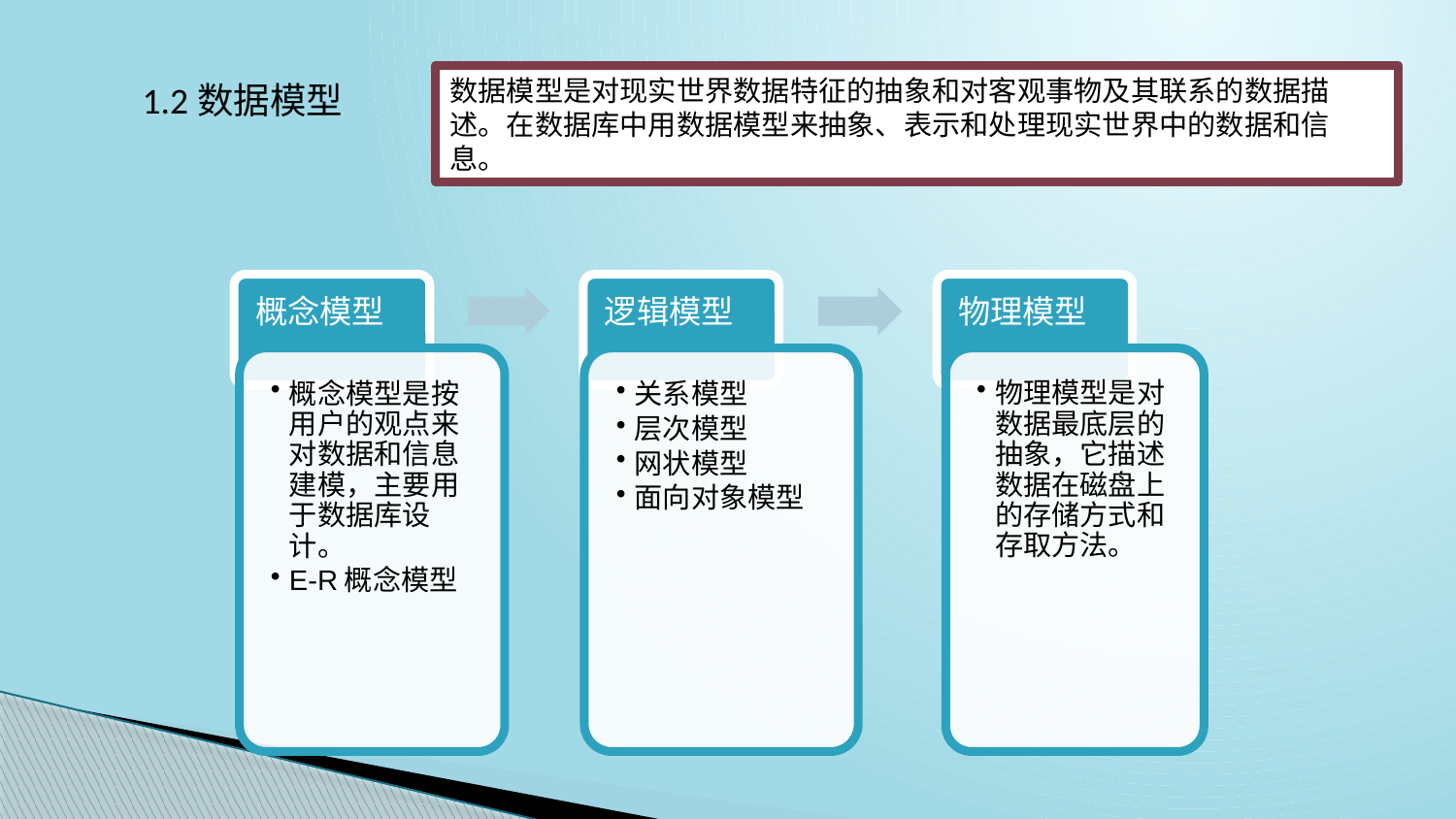

数据模型是对现实世界数据特征的抽象和对客观事物及其联系的数据描述。在数据库中用数据模型来抽象、表示和处理现实世界中的数据和信息。
1.2数据模型
概念模型
概念模型是按用户的观点来对数据和信息建模，主要用于数据库设计。
E-R概念模型

逻辑模型
关系模型
层次模型
网状模型
面向对象模型

物理模型
物理模型是对数据最底层的抽象，它描述数据在磁盘上的存储方式和存取方法。